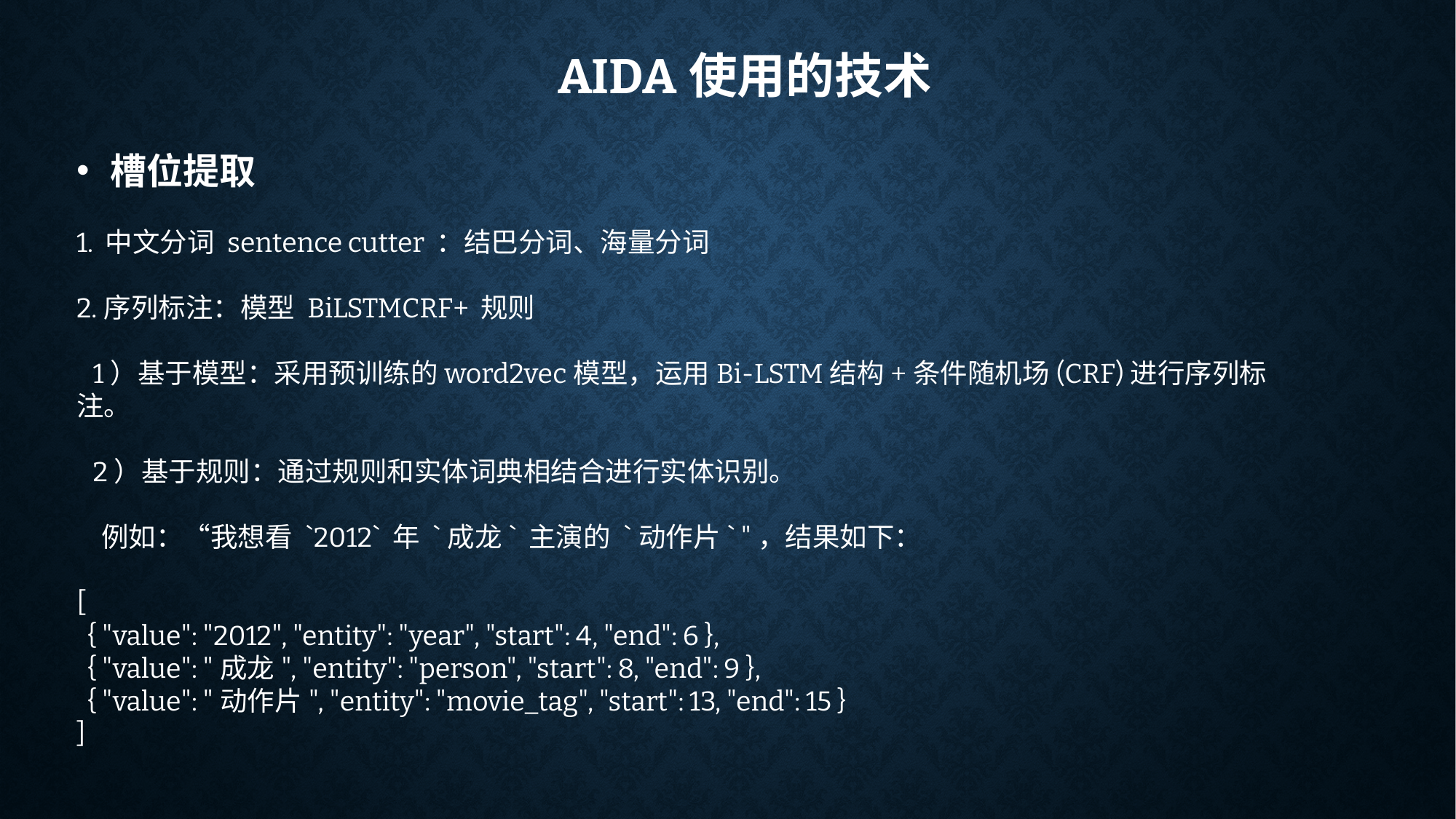

AIDA使用的技术
槽位提取
1. 中文分词 sentence cutter ：结巴分词、海量分词

2.序列标注：模型 BiLSTMCRF+ 规则

   1）基于模型：采用预训练的word2vec模型，运用Bi-LSTM结构+条件随机场(CRF)进行序列标注。
   2）基于规则：通过规则和实体词典相结合进行实体识别。
   例如：“我想看 `2012` 年 `成龙` 主演的 `动作片` "，结果如下：
[
  { "value": "2012", "entity": "year", "start": 4, "end": 6 },
  { "value": "成龙", "entity": "person", "start": 8, "end": 9 },
  { "value": "动作片", "entity": "movie_tag", "start": 13, "end": 15 }
]